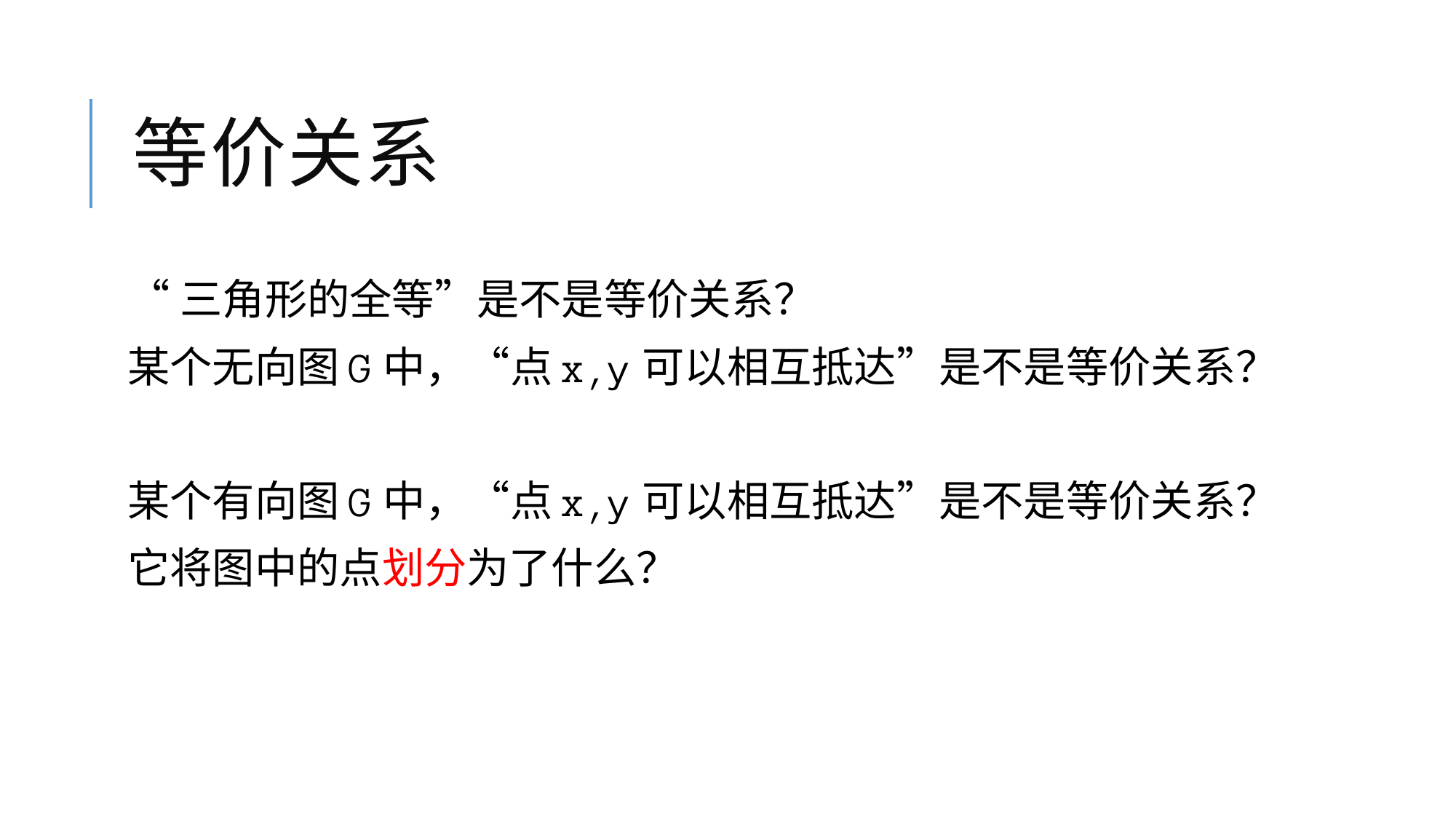

# 等价关系
“三角形的全等”是不是等价关系？
某个无向图G中，“点x,y可以相互抵达”是不是等价关系？

某个有向图G中，“点x,y可以相互抵达”是不是等价关系？
它将图中的点划分为了什么？